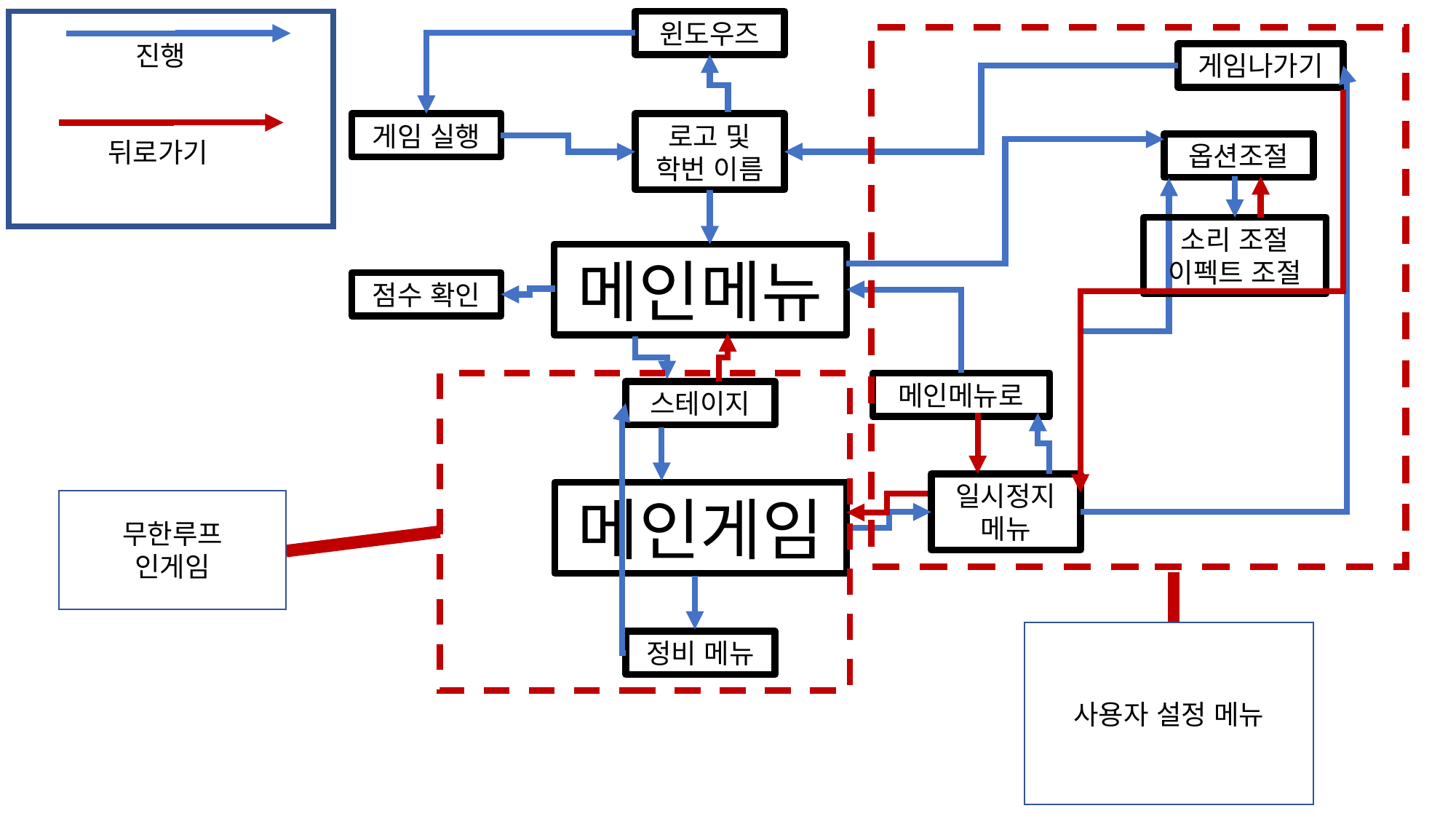

윈도우즈

진행
게임나가기
게임 실행
로고 및 학번 이름
뒤로가기
옵션조절
소리 조절
이펙트 조절
메인메뉴
점수 확인
메인메뉴로

스테이지
일시정지 메뉴
메인게임
무한루프
인게임
사용자 설정 메뉴
정비 메뉴